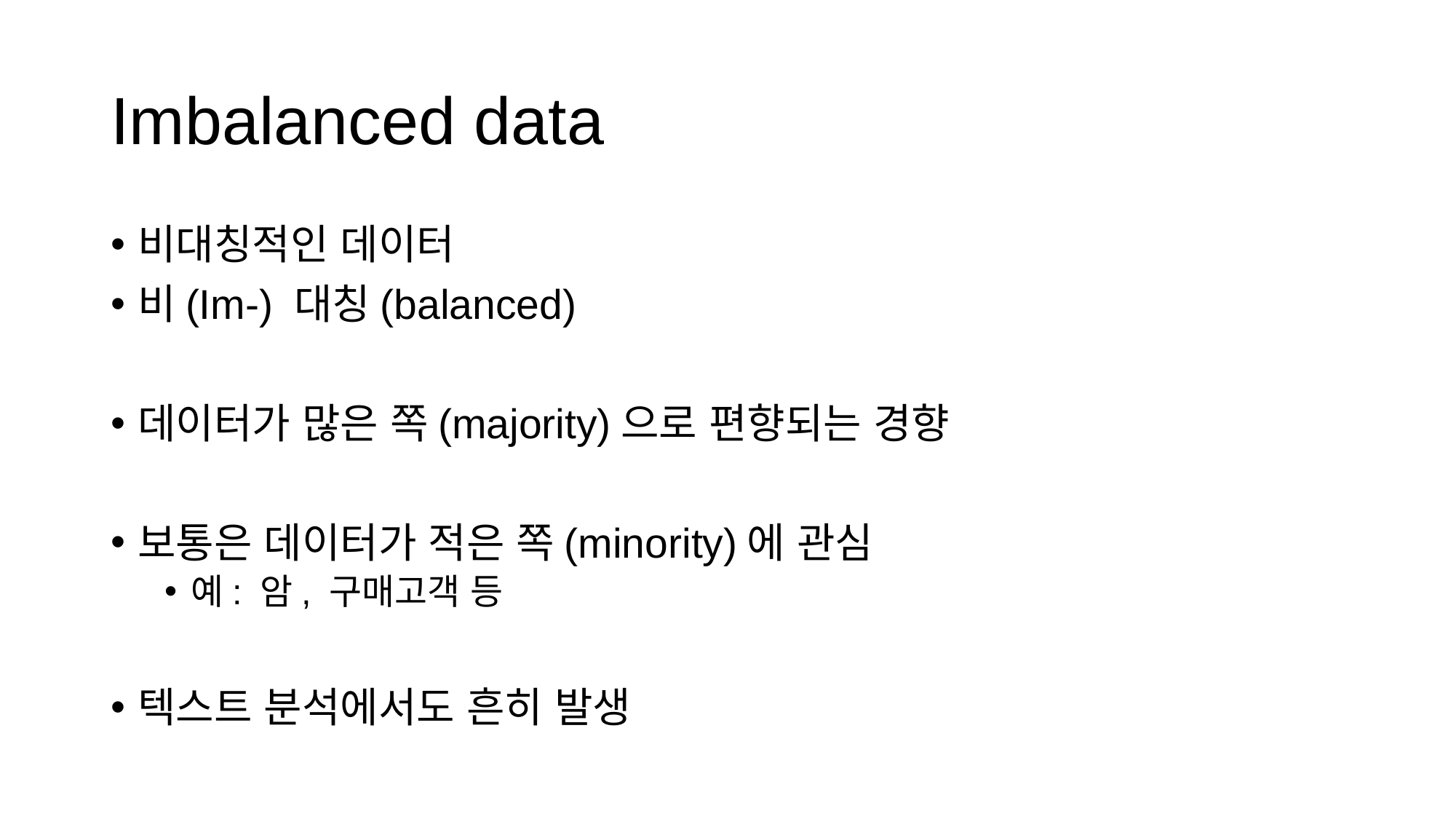

# Imbalanced data
비대칭적인 데이터
비(Im-) 대칭(balanced)

데이터가 많은 쪽(majority)으로 편향되는 경향

보통은 데이터가 적은 쪽(minority)에 관심
예: 암, 구매고객 등

텍스트 분석에서도 흔히 발생